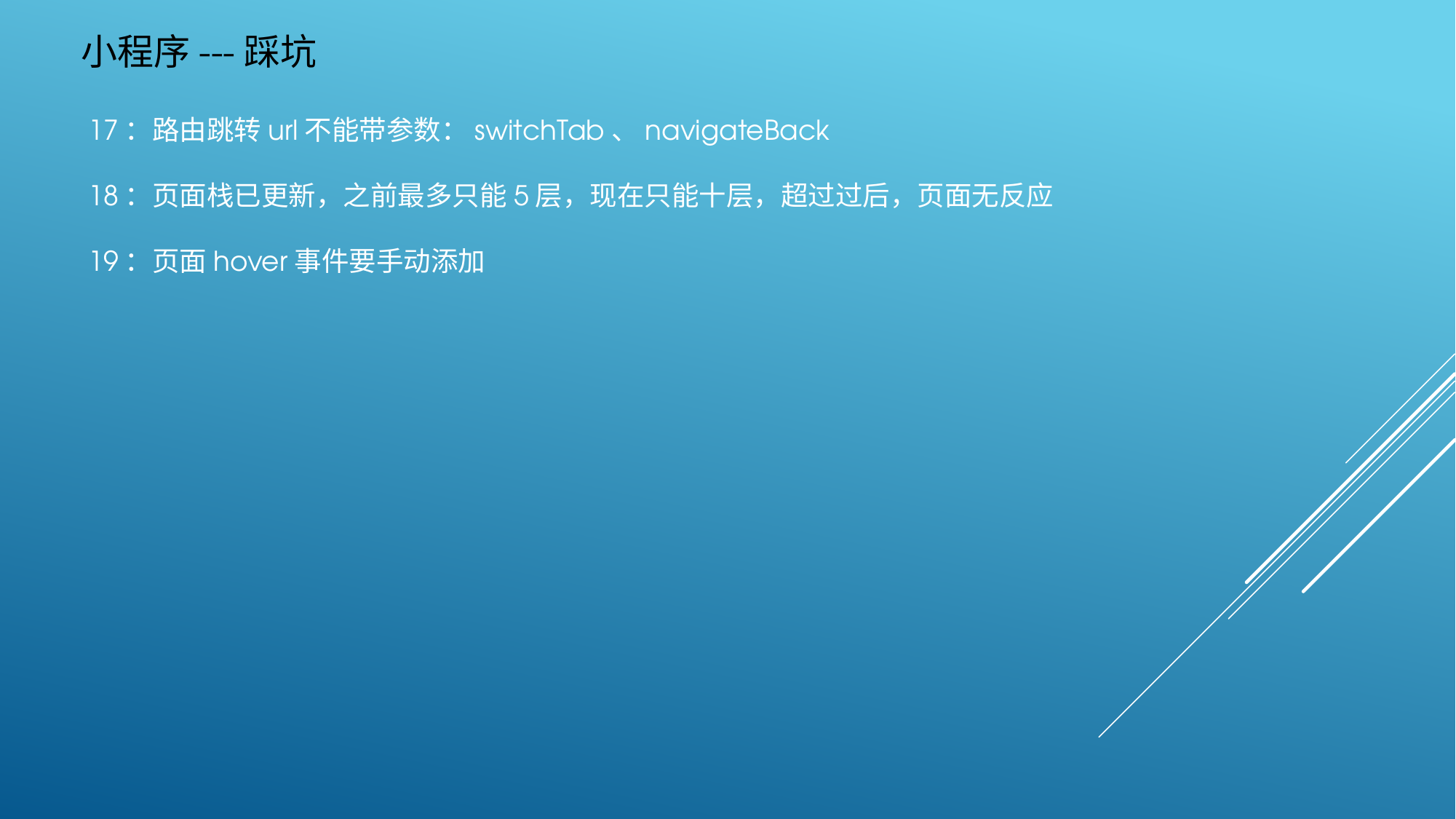

小程序---踩坑
17：路由跳转url不能带参数：switchTab、navigateBack

18：页面栈已更新，之前最多只能5层，现在只能十层，超过过后，页面无反应

19：页面hover事件要手动添加